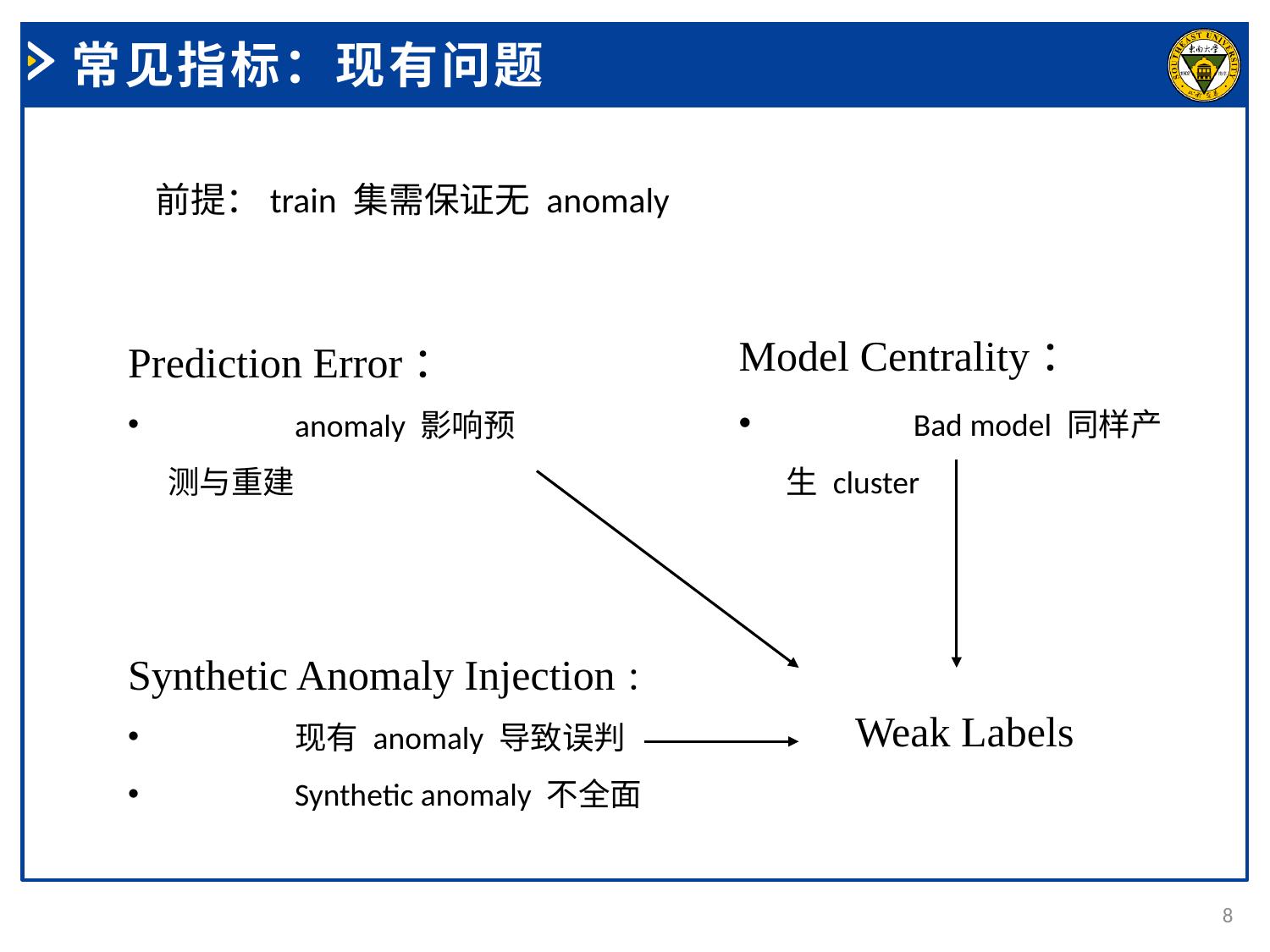

常见指标：现有问题
前提：train 集需保证无 anomaly
Model Centrality：
	Bad model 同样产生 cluster
Prediction Error：
	anomaly 影响预测与重建
Synthetic Anomaly Injection：
	现有 anomaly 导致误判
	Synthetic anomaly 不全面
Weak Labels
8